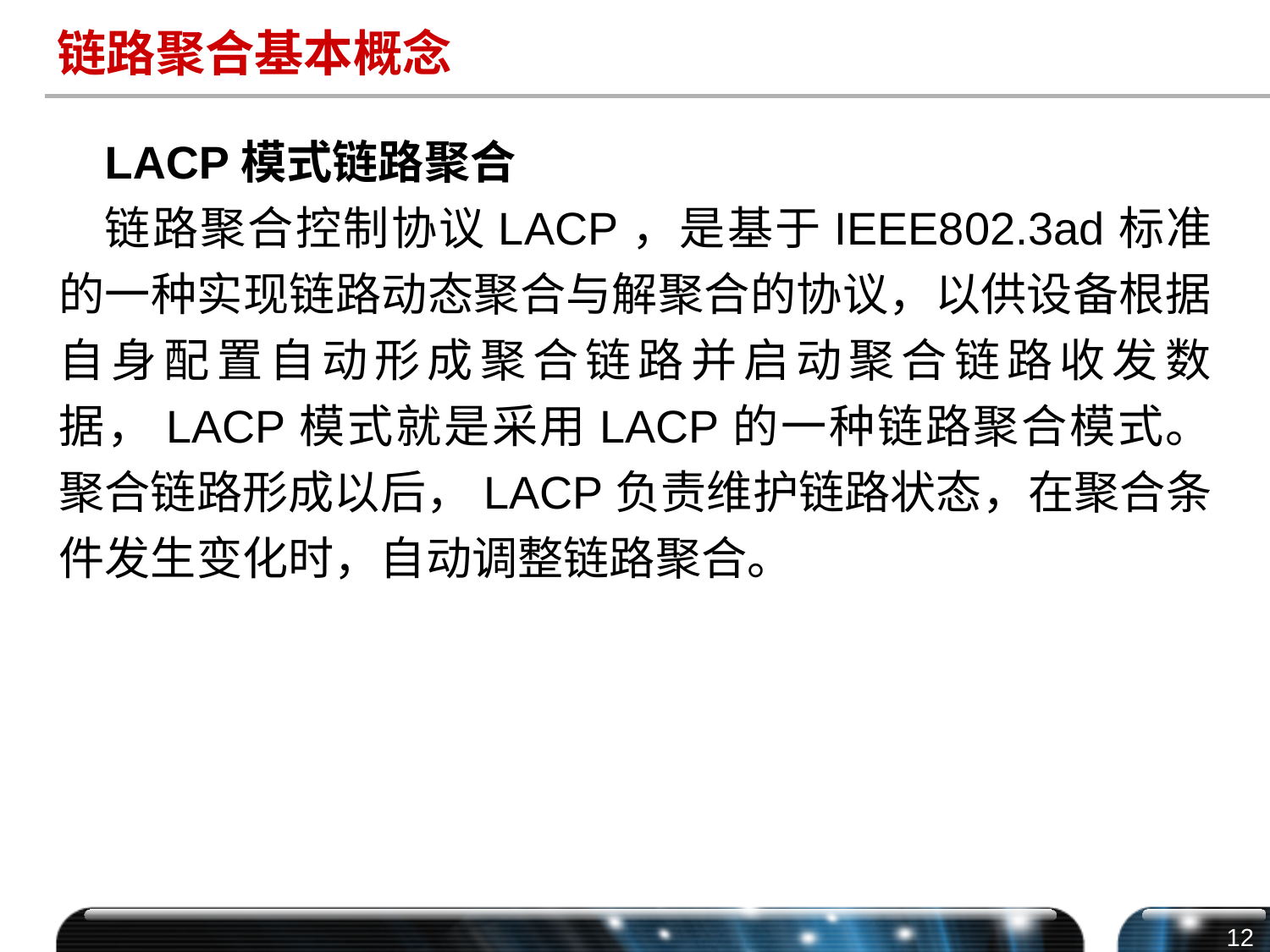

# 链路聚合基本概念
LACP模式链路聚合
链路聚合控制协议LACP，是基于IEEE802.3ad标准的一种实现链路动态聚合与解聚合的协议，以供设备根据自身配置自动形成聚合链路并启动聚合链路收发数据，LACP模式就是采用LACP的一种链路聚合模式。聚合链路形成以后，LACP负责维护链路状态，在聚合条件发生变化时，自动调整链路聚合。